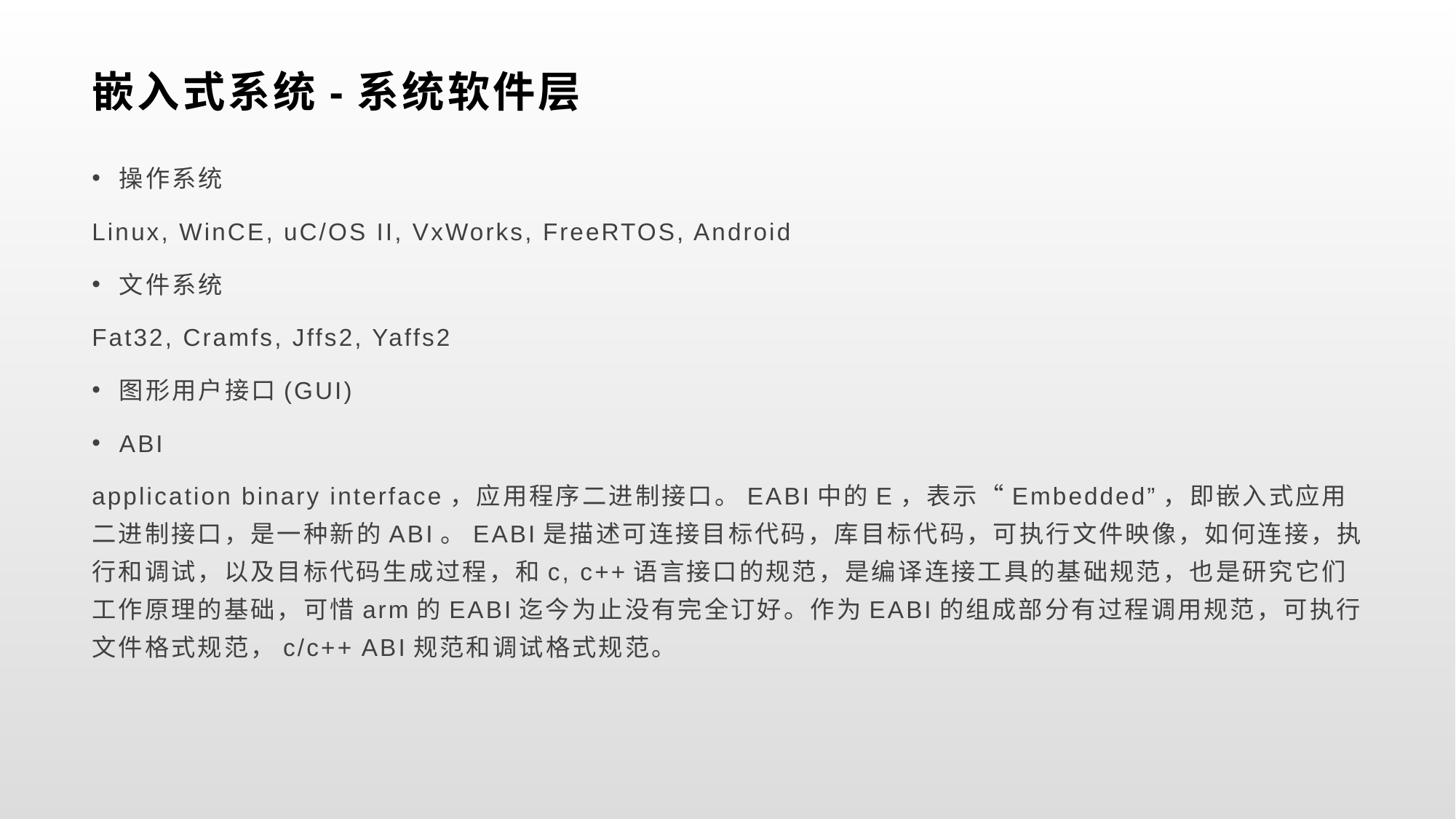

# 嵌入式系统-系统软件层
操作系统
Linux, WinCE, uC/OS II, VxWorks, FreeRTOS, Android
文件系统
Fat32, Cramfs, Jffs2, Yaffs2
图形用户接口(GUI)
ABI
application binary interface，应用程序二进制接口。EABI中的E，表示“Embedded”，即嵌入式应用二进制接口，是一种新的ABI。EABI是描述可连接目标代码，库目标代码，可执行文件映像，如何连接，执行和调试，以及目标代码生成过程，和c, c++语言接口的规范，是编译连接工具的基础规范，也是研究它们工作原理的基础，可惜arm的EABI迄今为止没有完全订好。作为EABI的组成部分有过程调用规范，可执行文件格式规范，c/c++ ABI规范和调试格式规范。